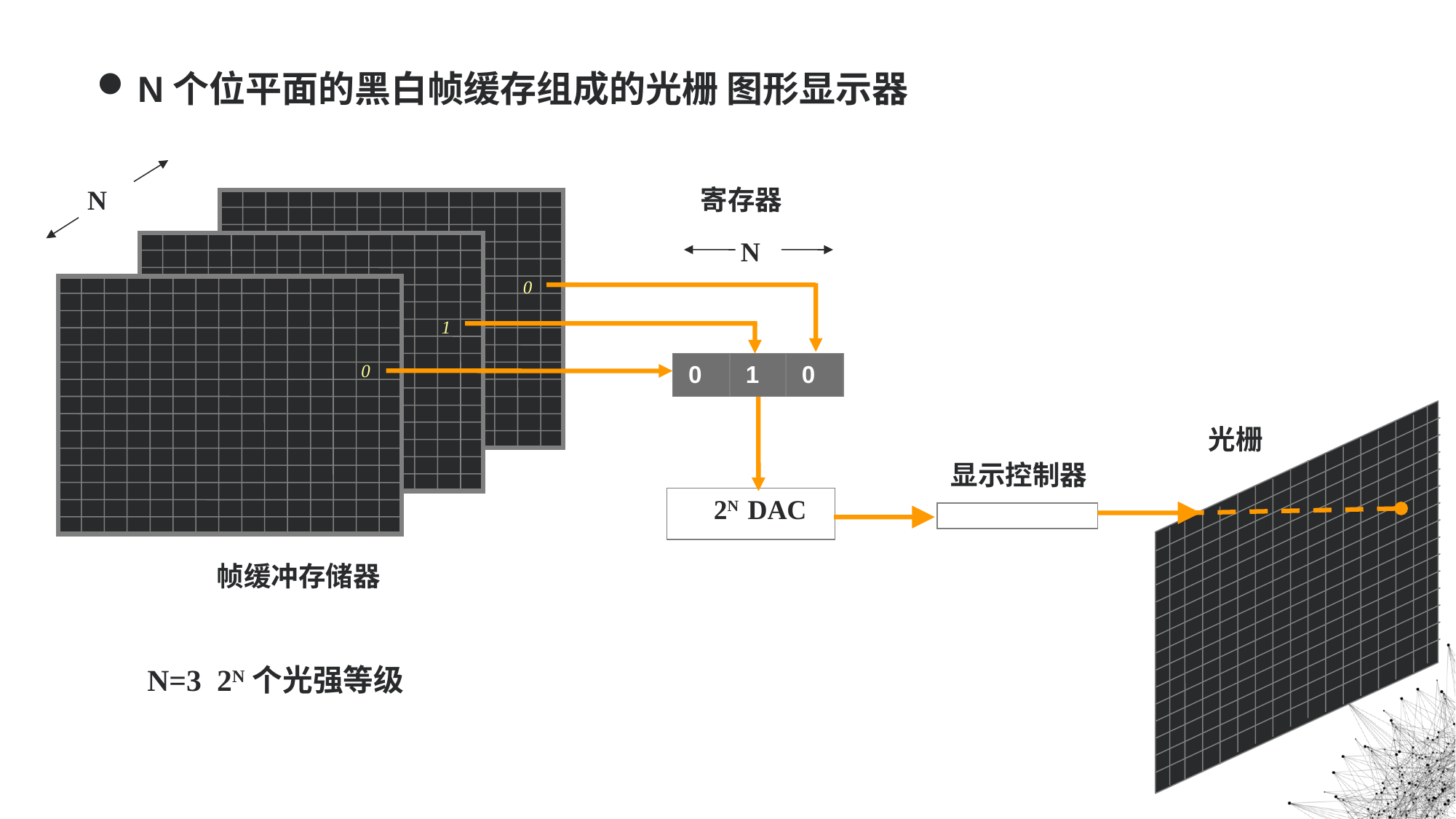

N个位平面的黑白帧缓存组成的光栅 图形显示器

N

寄存器
N

0

1

0

0

帧缓冲存储器
1
0

2N  DAC

光栅

显示控制器

N=3  2N个光强等级